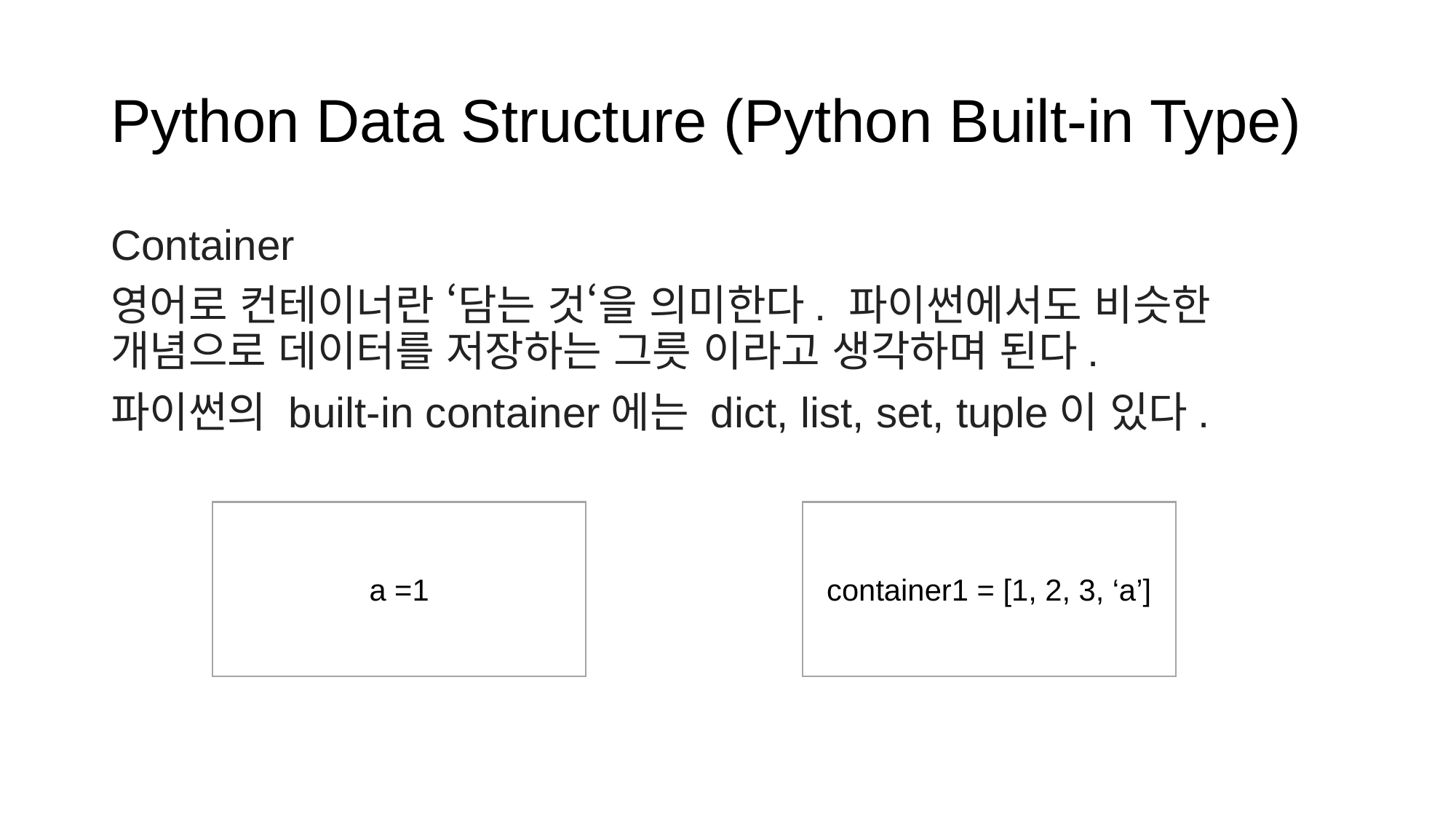

# Python Data Structure (Python Built-in Type)
Container
영어로 컨테이너란 ‘담는 것‘을 의미한다. 파이썬에서도 비슷한 개념으로 데이터를 저장하는 그릇 이라고 생각하며 된다.
파이썬의 built-in container에는 dict, list, set, tuple이 있다.
a =1
container1 = [1, 2, 3, ‘a’]